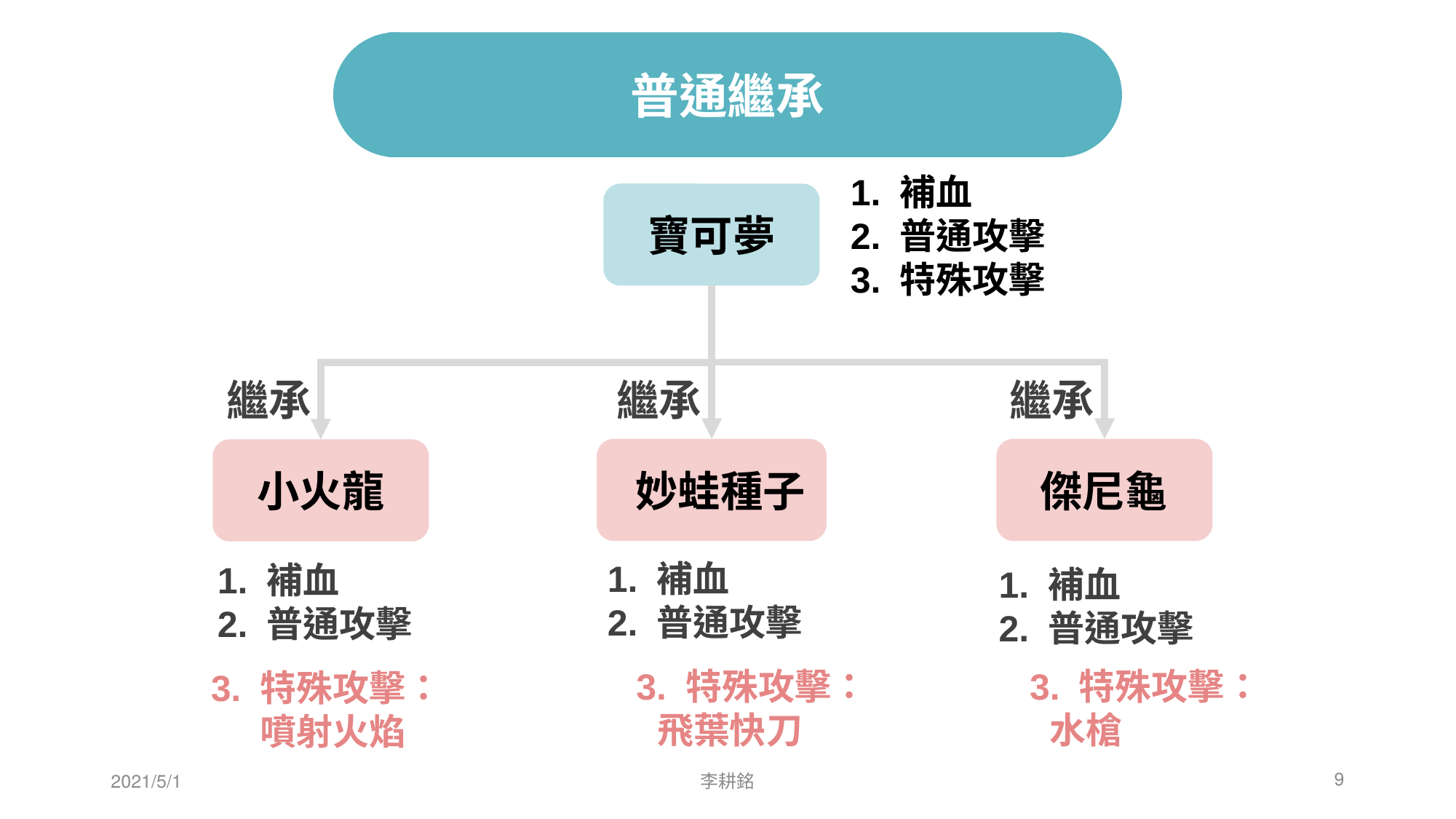

# 普通繼承

寶可夢
1. 補血
2. 普通攻擊
3. 特殊攻擊

繼承
繼承
繼承

小火龍
傑尼龜
妙蛙種子
1. 補血
2. 普通攻擊
1. 補血
2. 普通攻擊
1. 補血
2. 普通攻擊
3. 特殊攻擊：
     噴射火焰
3. 特殊攻擊：
     水槍
3. 特殊攻擊：
     飛葉快刀
2021/5/1
李耕銘
9